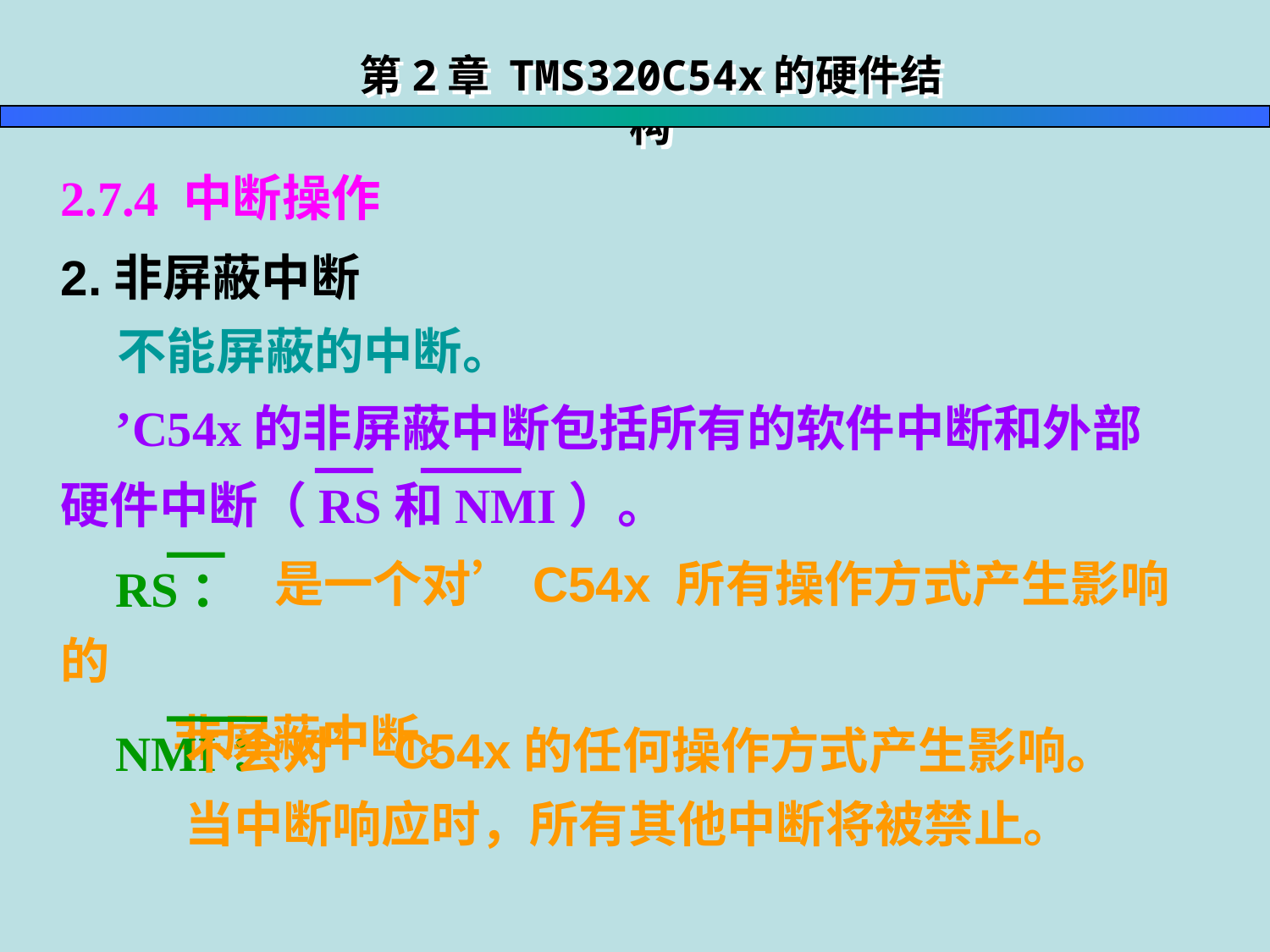

第2章 TMS320C54x的硬件结构

2.7.4 中断操作
2.非屏蔽中断
    不能屏蔽的中断。
    ’C54x的非屏蔽中断包括所有的软件中断和外部硬件中断（RS和NMI）。

                  是一个对’C54x 所有操作方式产生影响的
         非屏蔽中断。
    RS：

    NMI：
          不会对’C54x的任何操作方式产生影响。
          当中断响应时，所有其他中断将被禁止。

185